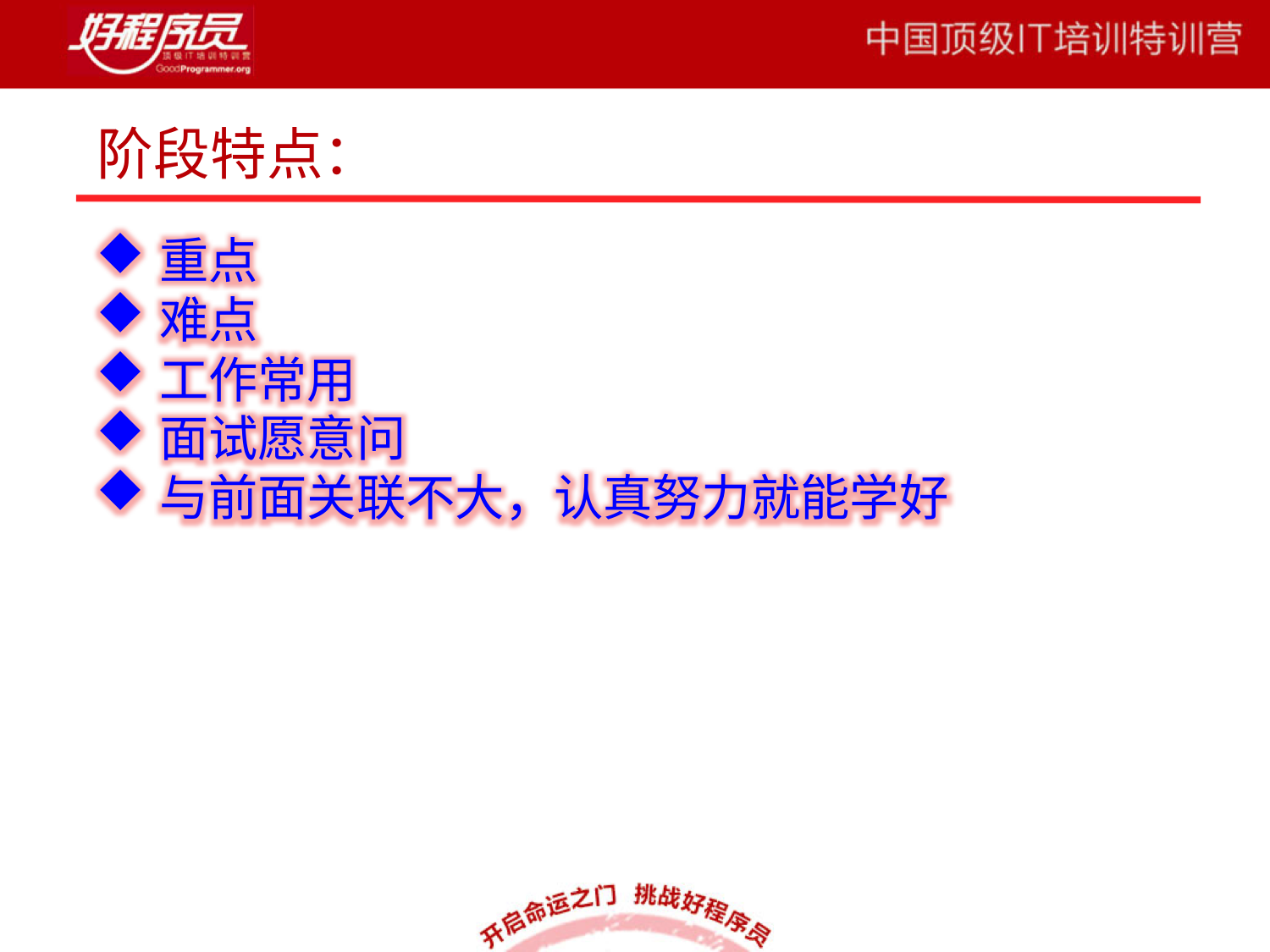

阶段特点：
重点
难点
工作常用
面试愿意问
与前面关联不大，认真努力就能学好